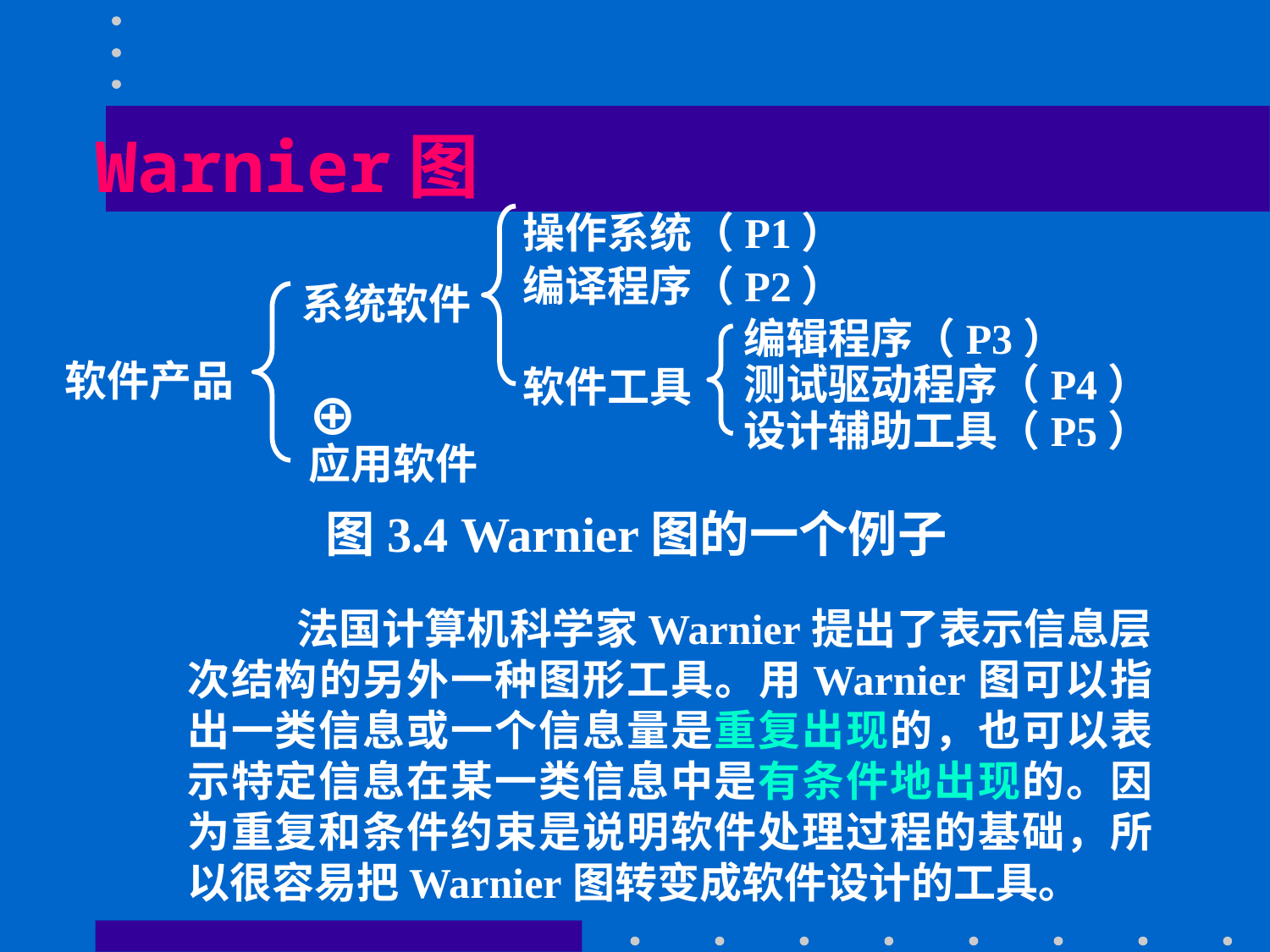

Warnier图

操作系统（P1）
编译程序（P2）
系统软件

编辑程序（P3）

软件产品
测试驱动程序（P4）
软件工具
⊕
设计辅助工具（P5）
应用软件
图3.4 Warnier图的一个例子
          法国计算机科学家Warnier提出了表示信息层次结构的另外一种图形工具。用Warnier图可以指出一类信息或一个信息量是重复出现的，也可以表示特定信息在某一类信息中是有条件地出现的。因为重复和条件约束是说明软件处理过程的基础，所以很容易把Warnier图转变成软件设计的工具。
70